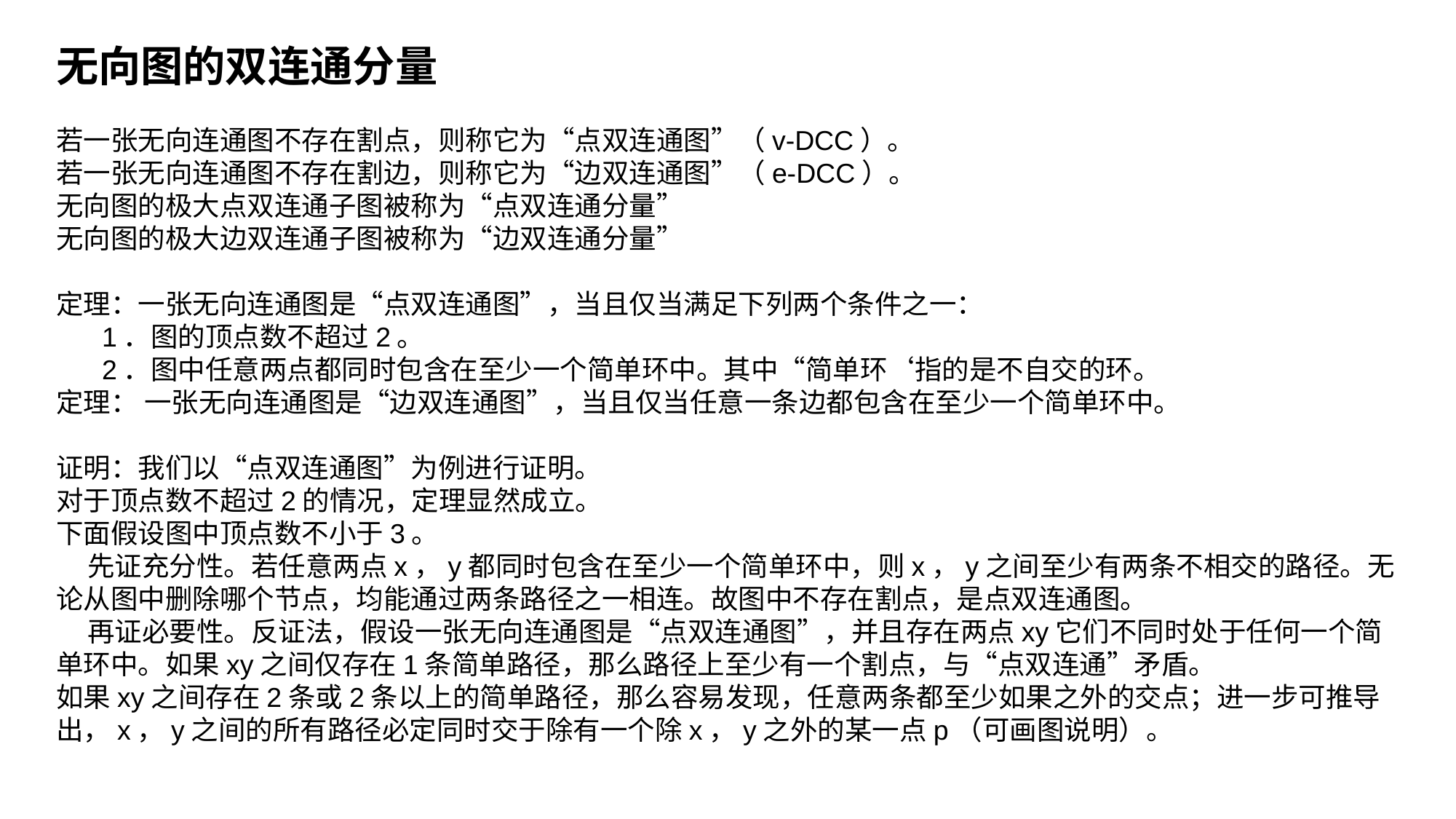

无向图的双连通分量

若一张无向连通图不存在割点，则称它为“点双连通图”（v-DCC）。
若一张无向连通图不存在割边，则称它为“边双连通图”（e-DCC）。
无向图的极大点双连通子图被称为“点双连通分量”
无向图的极大边双连通子图被称为“边双连通分量”

定理：一张无向连通图是“点双连通图”，当且仅当满足下列两个条件之一：
      1．图的顶点数不超过2。
      2．图中任意两点都同时包含在至少一个简单环中。其中“简单环‘指的是不自交的环。
定理： 一张无向连通图是“边双连通图”，当且仅当任意一条边都包含在至少一个简单环中。

证明：我们以“点双连通图”为例进行证明。
对于顶点数不超过2的情况，定理显然成立。
下面假设图中顶点数不小于3。
    先证充分性。若任意两点x，y都同时包含在至少一个简单环中，则x，y之间至少有两条不相交的路径。无论从图中删除哪个节点，均能通过两条路径之一相连。故图中不存在割点，是点双连通图。
    再证必要性。反证法，假设一张无向连通图是“点双连通图”，并且存在两点xy它们不同时处于任何一个简单环中。如果xy之间仅存在1条简单路径，那么路径上至少有一个割点，与“点双连通”矛盾。
如果xy之间存在2条或2条以上的简单路径，那么容易发现，任意两条都至少如果之外的交点；进一步可推导出，x，y之间的所有路径必定同时交于除有一个除x，y之外的某一点p（可画图说明）。